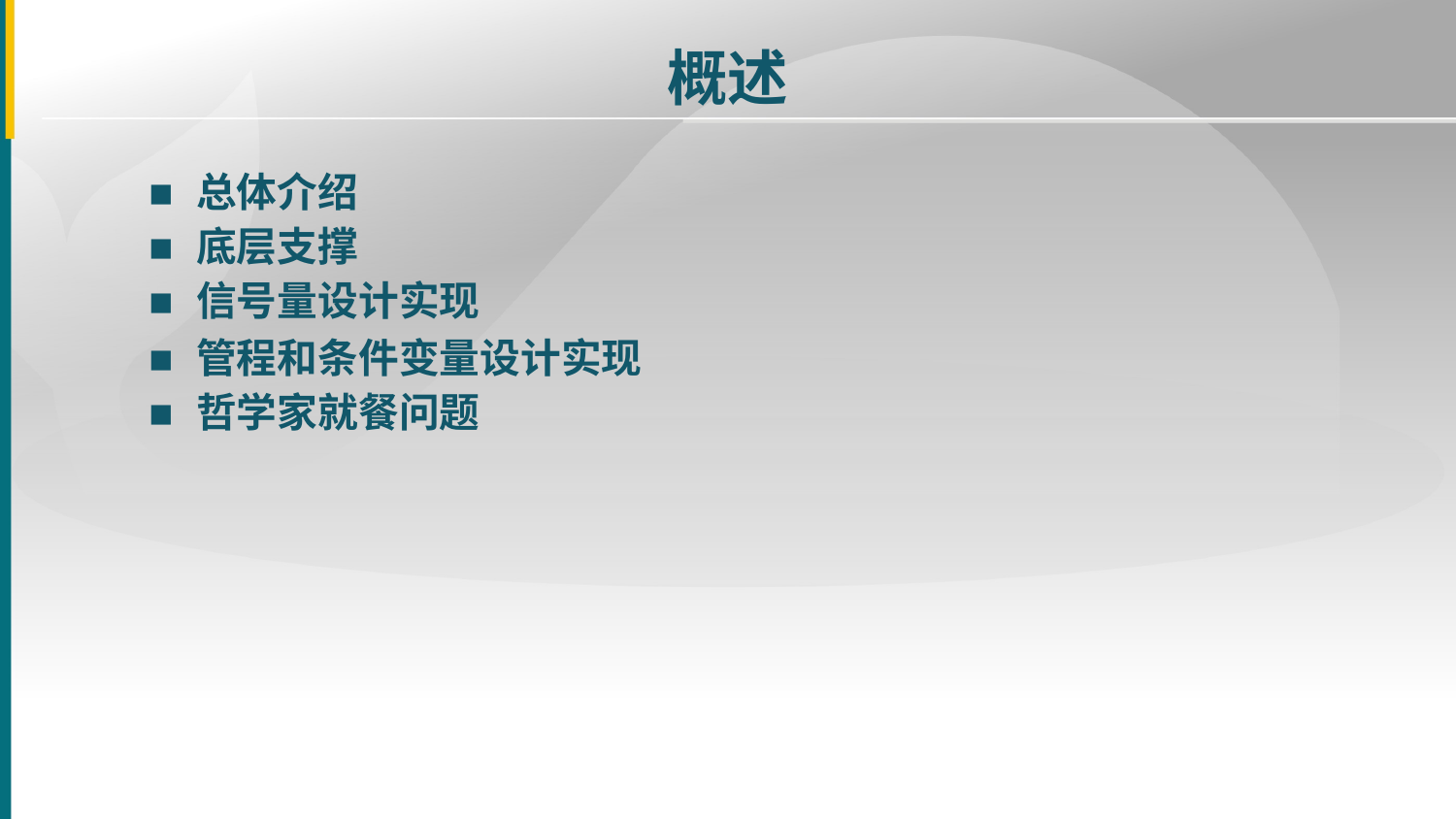

概述
■
总体介绍
■
底层支撑
■
信号量设计实现
■
管程和条件变量设计实现
■
哲学家就餐问题